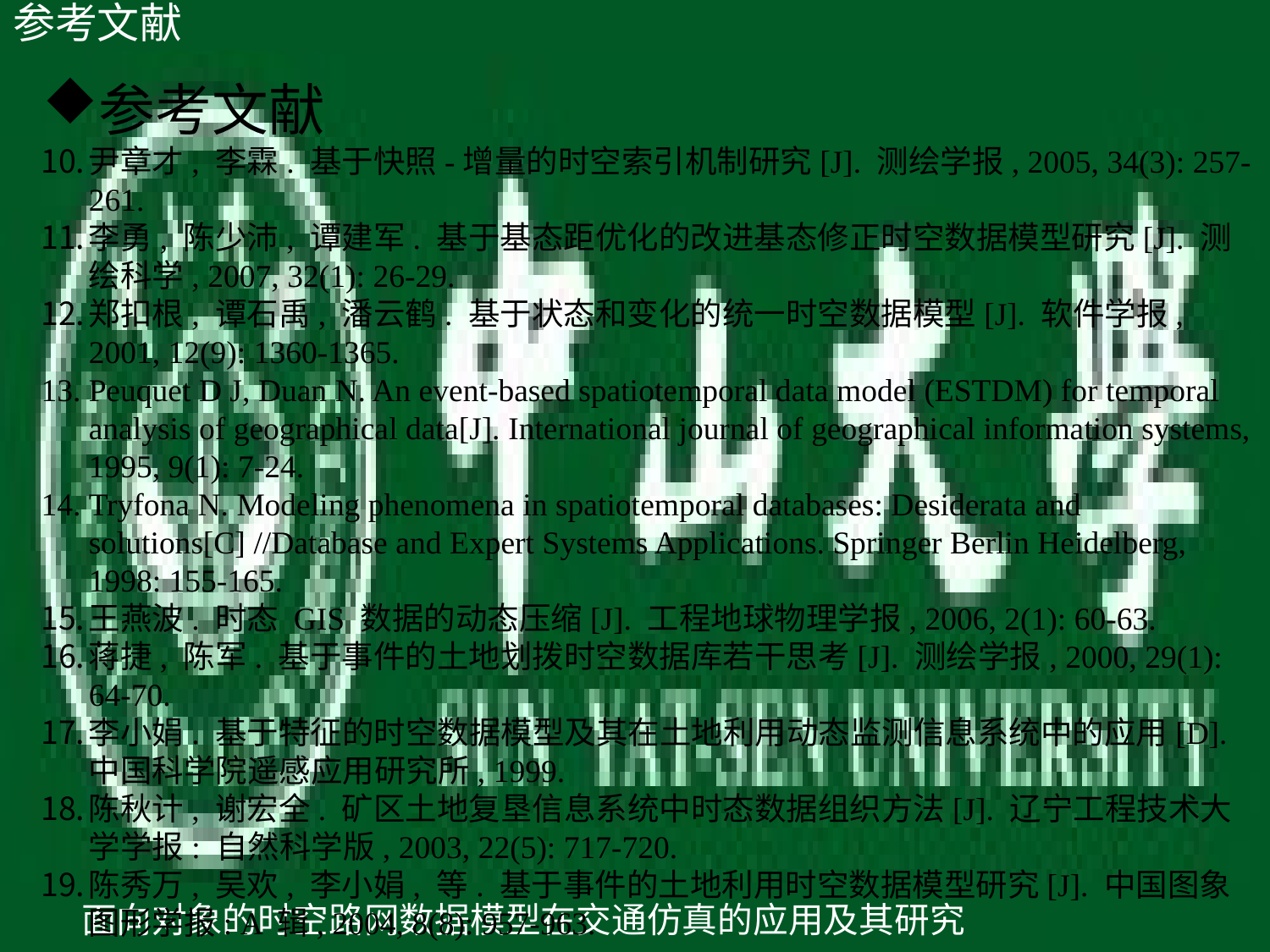

# 参考文献
23
参考文献
尹章才, 李霖. 基于快照-增量的时空索引机制研究[J]. 测绘学报, 2005, 34(3): 257-261.
李勇, 陈少沛, 谭建军. 基于基态距优化的改进基态修正时空数据模型研究[J]. 测绘科学, 2007, 32(1): 26-29.
郑扣根, 谭石禹, 潘云鹤. 基于状态和变化的统一时空数据模型[J]. 软件学报, 2001, 12(9): 1360-1365.
Peuquet D J, Duan N. An event-based spatiotemporal data model (ESTDM) for temporal analysis of geographical data[J]. International journal of geographical information systems, 1995, 9(1): 7-24.
Tryfona N. Modeling phenomena in spatiotemporal databases: Desiderata and solutions[C] //Database and Expert Systems Applications. Springer Berlin Heidelberg, 1998: 155-165.
王燕波. 时态 GIS 数据的动态压缩[J]. 工程地球物理学报, 2006, 2(1): 60-63.
蒋捷, 陈军. 基于事件的土地划拨时空数据库若干思考[J]. 测绘学报, 2000, 29(1): 64-70.
李小娟. 基于特征的时空数据模型及其在土地利用动态监测信息系统中的应用[D]. 中国科学院遥感应用研究所, 1999.
陈秋计, 谢宏全. 矿区土地复垦信息系统中时态数据组织方法[J]. 辽宁工程技术大学学报: 自然科学版, 2003, 22(5): 717-720.
陈秀万, 吴欢, 李小娟, 等. 基于事件的土地利用时空数据模型研究[J]. 中国图象图形学报: A 辑, 2004, 8(8): 957-963.